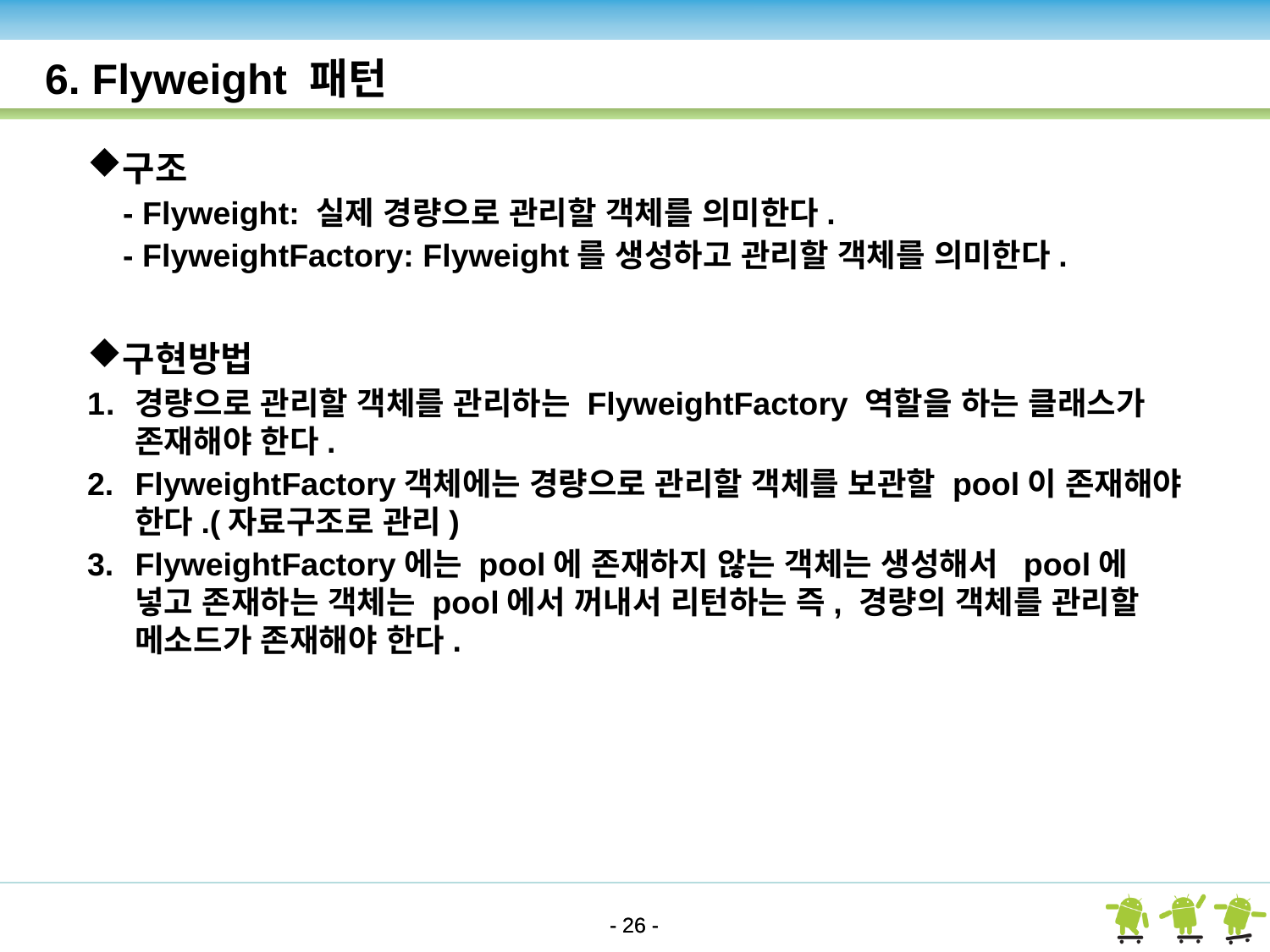

6. Flyweight 패턴
구조
    - Flyweight: 실제 경량으로 관리할 객체를 의미한다.
    - FlyweightFactory: Flyweight를 생성하고 관리할 객체를 의미한다.

구현방법
경량으로 관리할 객체를 관리하는 FlyweightFactory 역할을 하는 클래스가 존재해야 한다.
FlyweightFactory객체에는 경량으로 관리할 객체를 보관할 pool이 존재해야 한다.(자료구조로 관리)
FlyweightFactory에는 pool에 존재하지 않는 객체는 생성해서  pool에 넣고 존재하는 객체는 pool에서 꺼내서 리턴하는 즉, 경량의 객체를 관리할 메소드가 존재해야 한다.

- 26 -
- 26 -